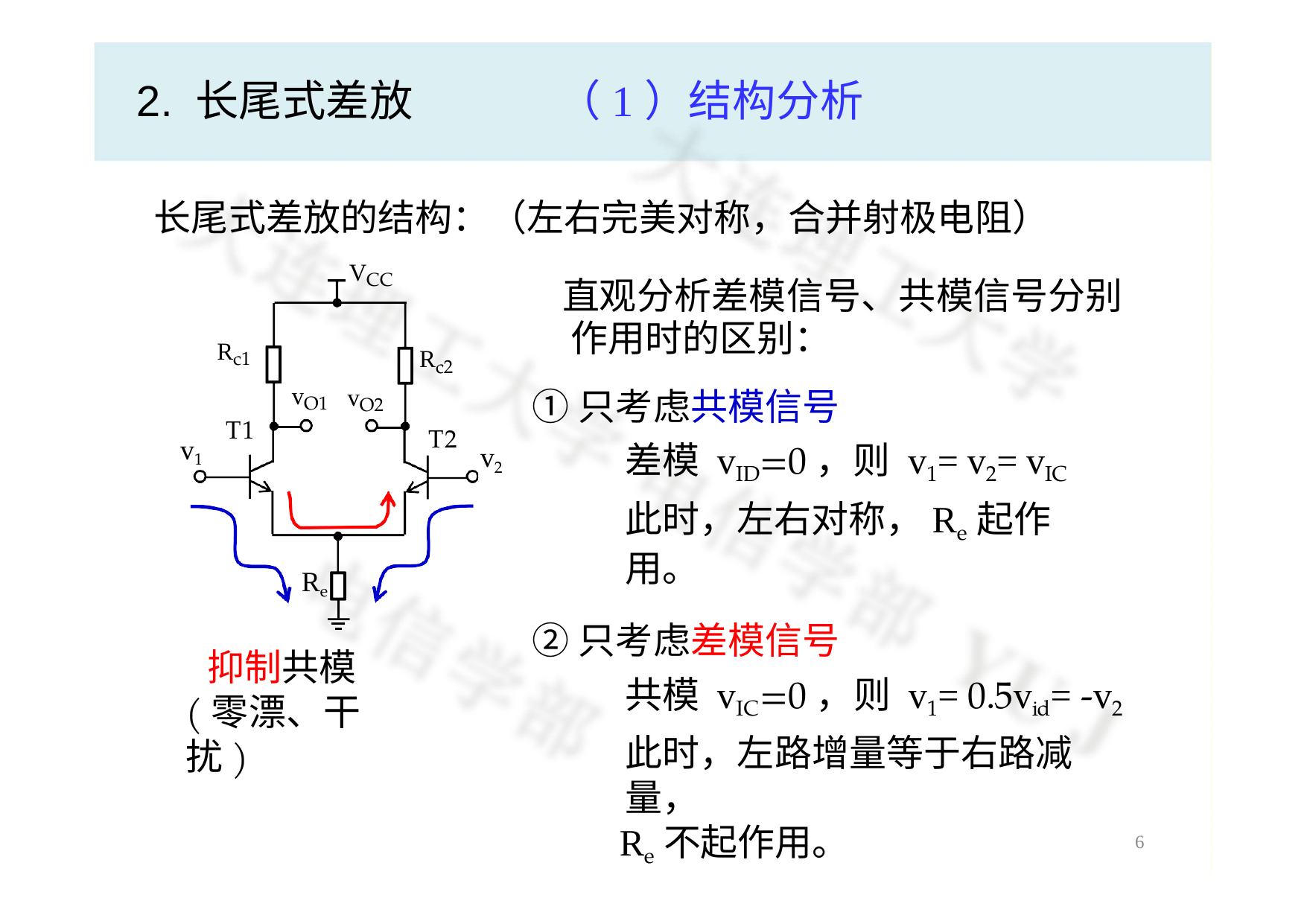

2. 长尾式差放
# （1）结构分析
长尾式差放的结构：（左右完美对称，合并射极电阻）
VCC
直观分析差模信号、共模信号分别  作用时的区别：
①只考虑共模信号
差模 vID=0，则 v1= v2= vIC
此时，左右对称，Re起作用。
②只考虑差模信号
共模 vIC=0，则 v1= 0.5vid= -v2
此时，左路增量等于右路减量，
Re不起作用。

Rc1
Rc2
vO1
vO2
T1
T2
v1
v2
Re

抑制共模
(零漂、干扰)
6